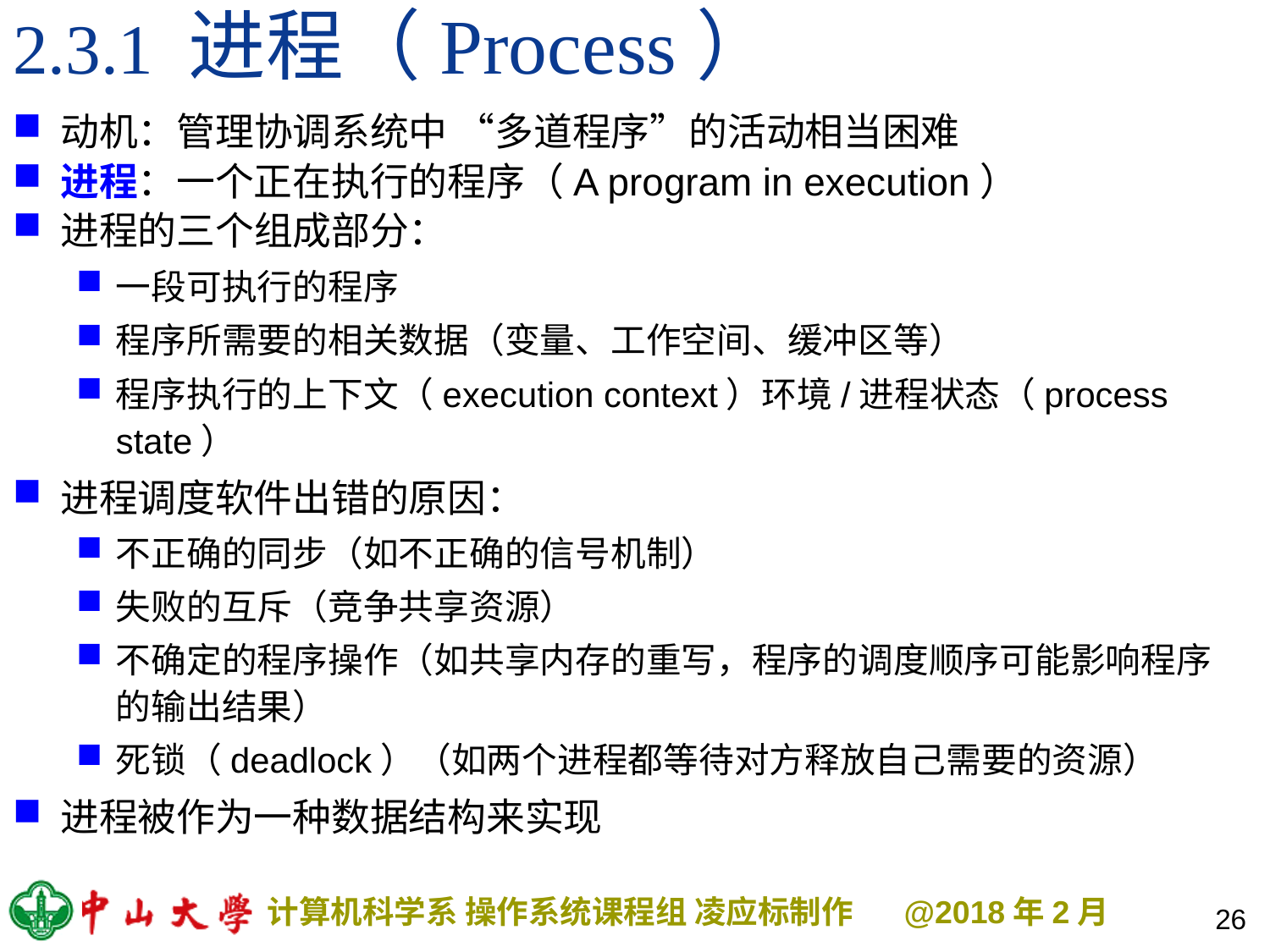

# 2.3.1 进程（Process）
动机：管理协调系统中 “多道程序”的活动相当困难
进程：一个正在执行的程序（A program in execution）
进程的三个组成部分：
一段可执行的程序
程序所需要的相关数据（变量、工作空间、缓冲区等）
程序执行的上下文（execution context）环境/进程状态（process state）
进程调度软件出错的原因：
不正确的同步（如不正确的信号机制）
失败的互斥（竞争共享资源）
不确定的程序操作（如共享内存的重写，程序的调度顺序可能影响程序的输出结果）
死锁（deadlock）（如两个进程都等待对方释放自己需要的资源）
进程被作为一种数据结构来实现
26